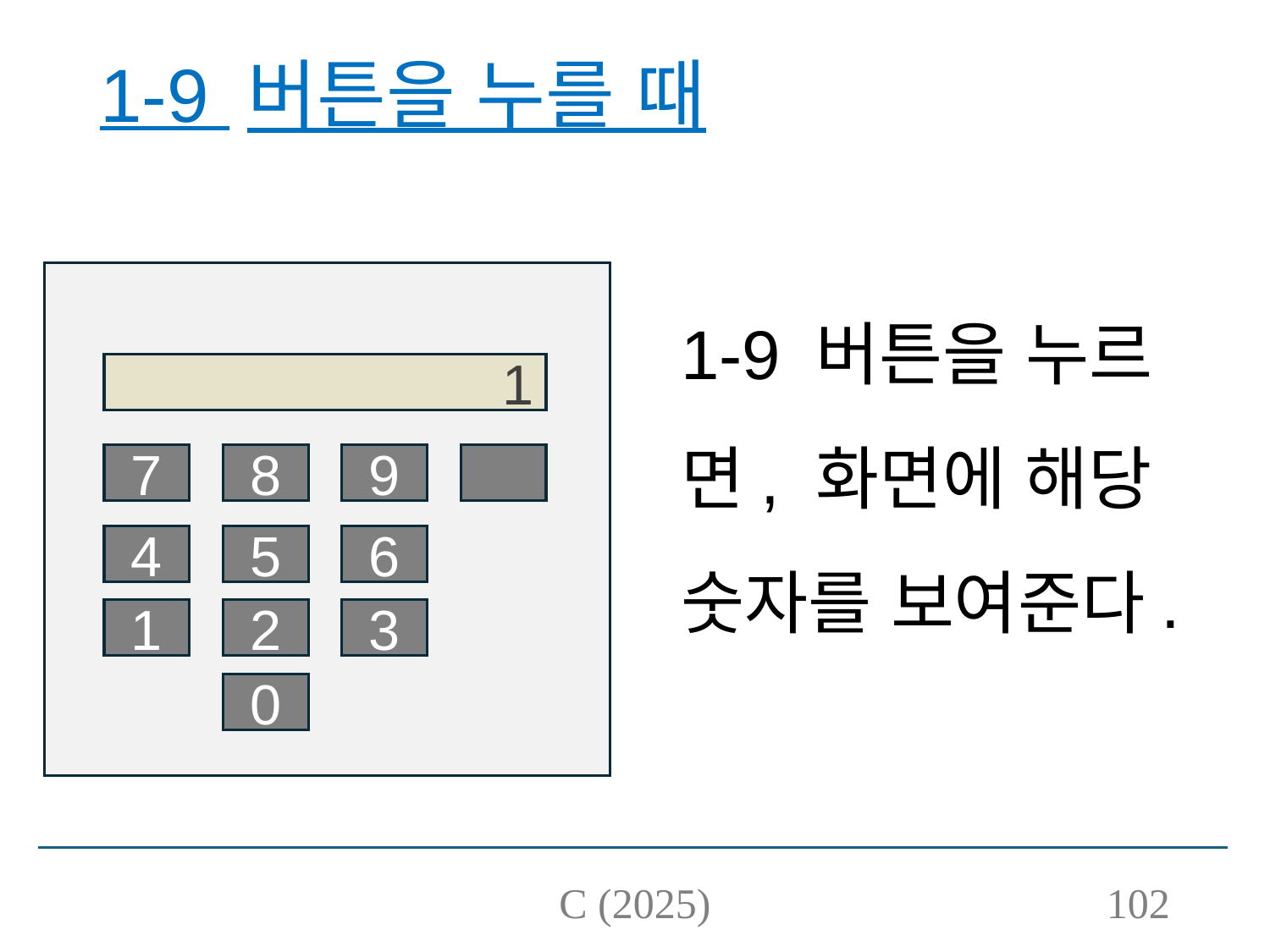

# 1-9 버튼을 누를 때

1
7
8
9

4
5
6
1
2
3
0
1-9 버튼을 누르면, 화면에 해당 숫자를 보여준다.
C (2025)
102